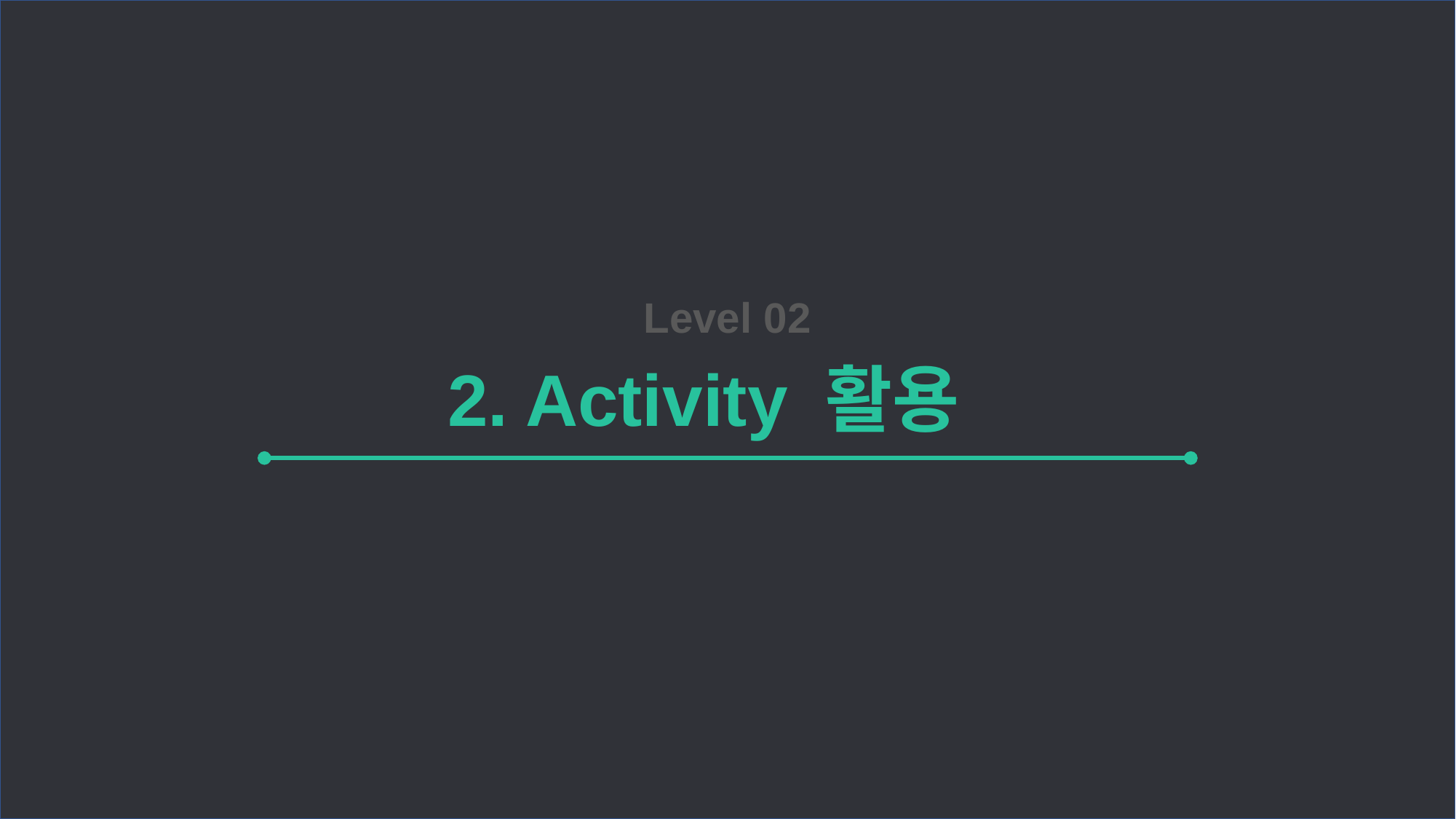

#
Level 02
2. Activity 활용

42